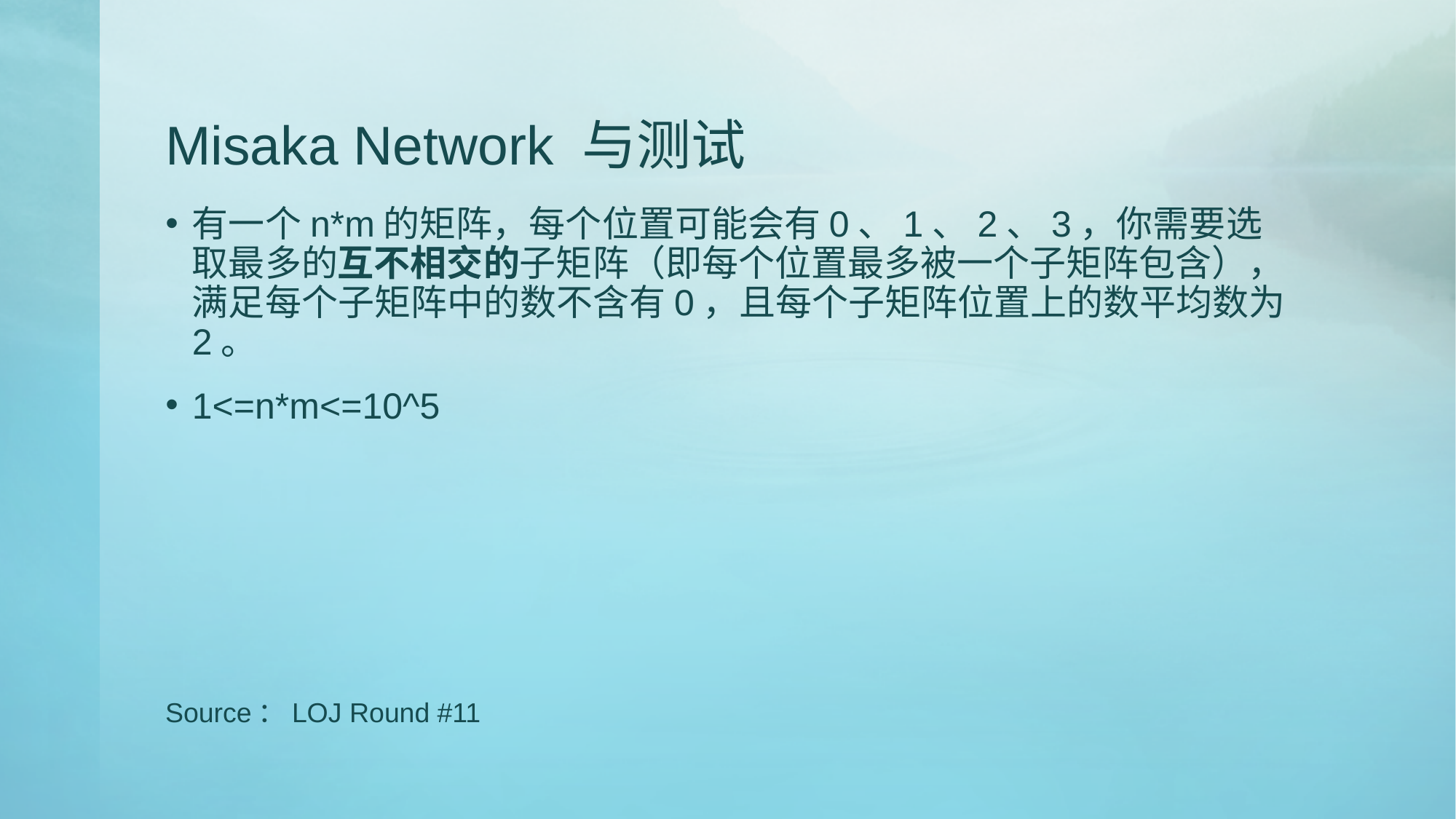

# Misaka Network 与测试
有一个n*m的矩阵，每个位置可能会有0、1、2、3，你需要选取最多的互不相交的子矩阵（即每个位置最多被一个子矩阵包含），满足每个子矩阵中的数不含有0，且每个子矩阵位置上的数平均数为2。
1<=n*m<=10^5
Source：LOJ Round #11